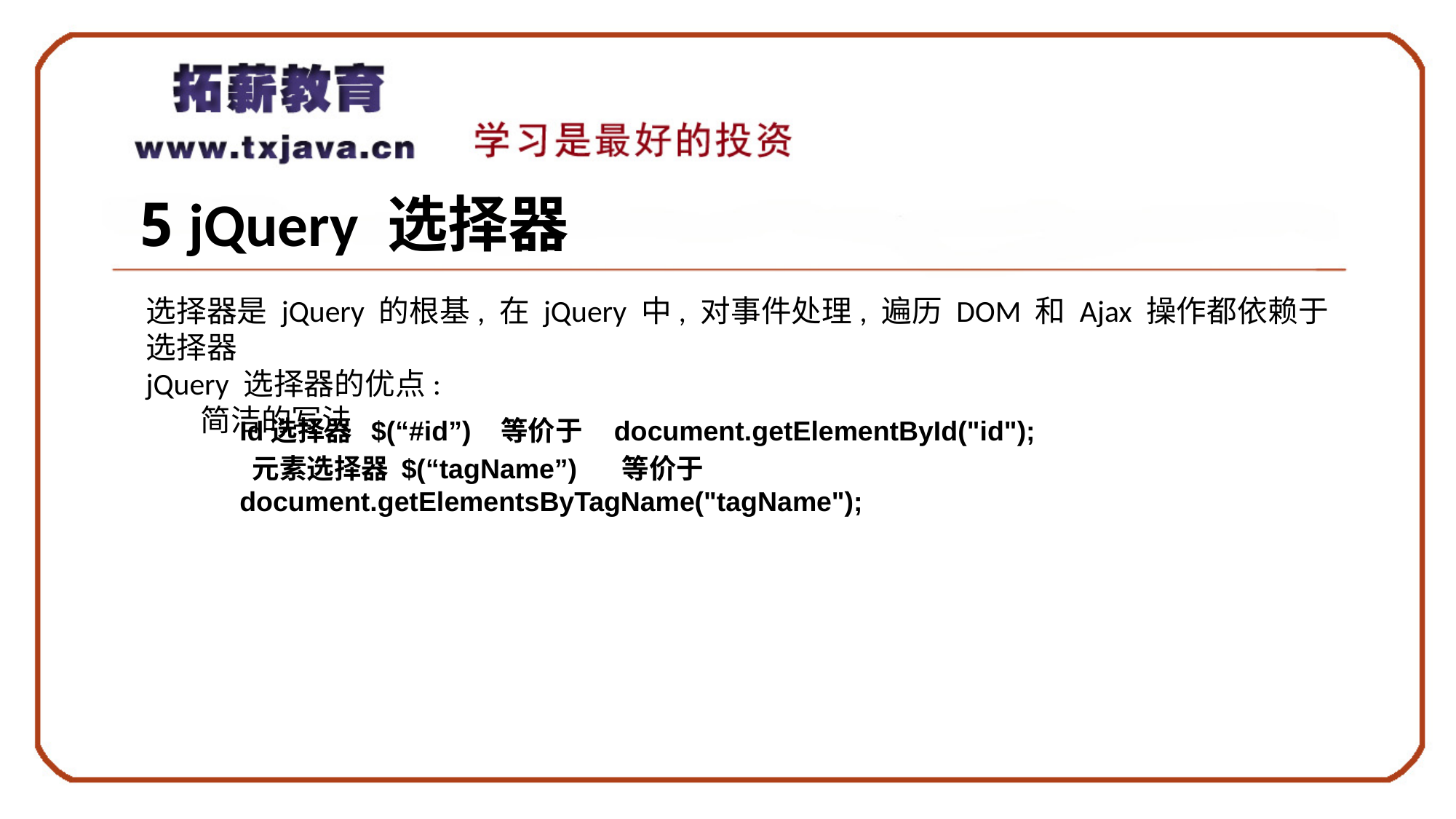

5 jQuery 选择器
选择器是 jQuery 的根基, 在 jQuery 中, 对事件处理, 遍历 DOM 和 Ajax 操作都依赖于选择器
jQuery 选择器的优点:
简洁的写法
Id选择器  $(“#id”)   等价于    document.getElementById("id");
 元素选择器 $(“tagName”)     等价于   document.getElementsByTagName("tagName");